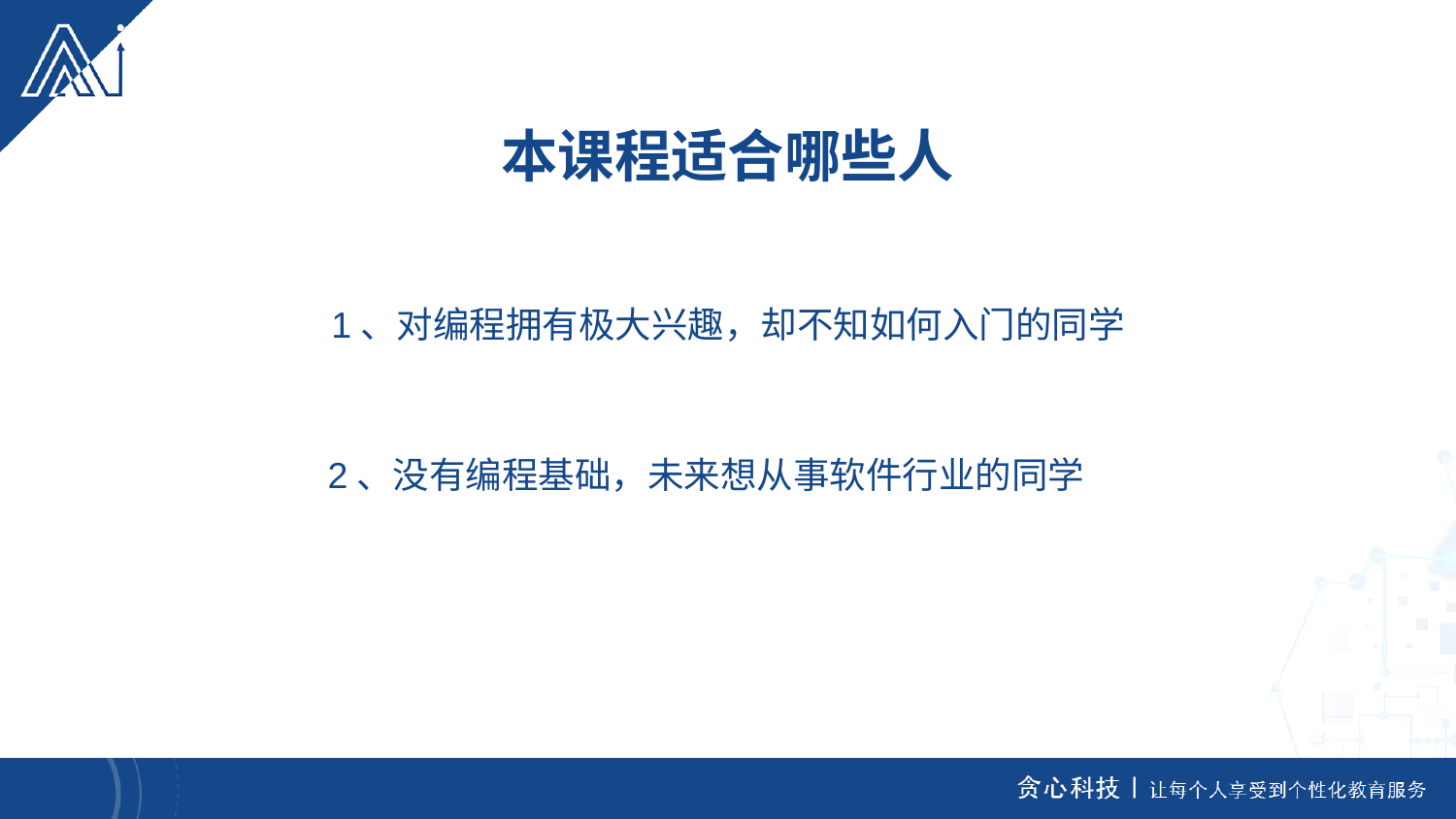

本课程适合哪些人
1、对编程拥有极大兴趣，却不知如何入门的同学
2、没有编程基础，未来想从事软件行业的同学